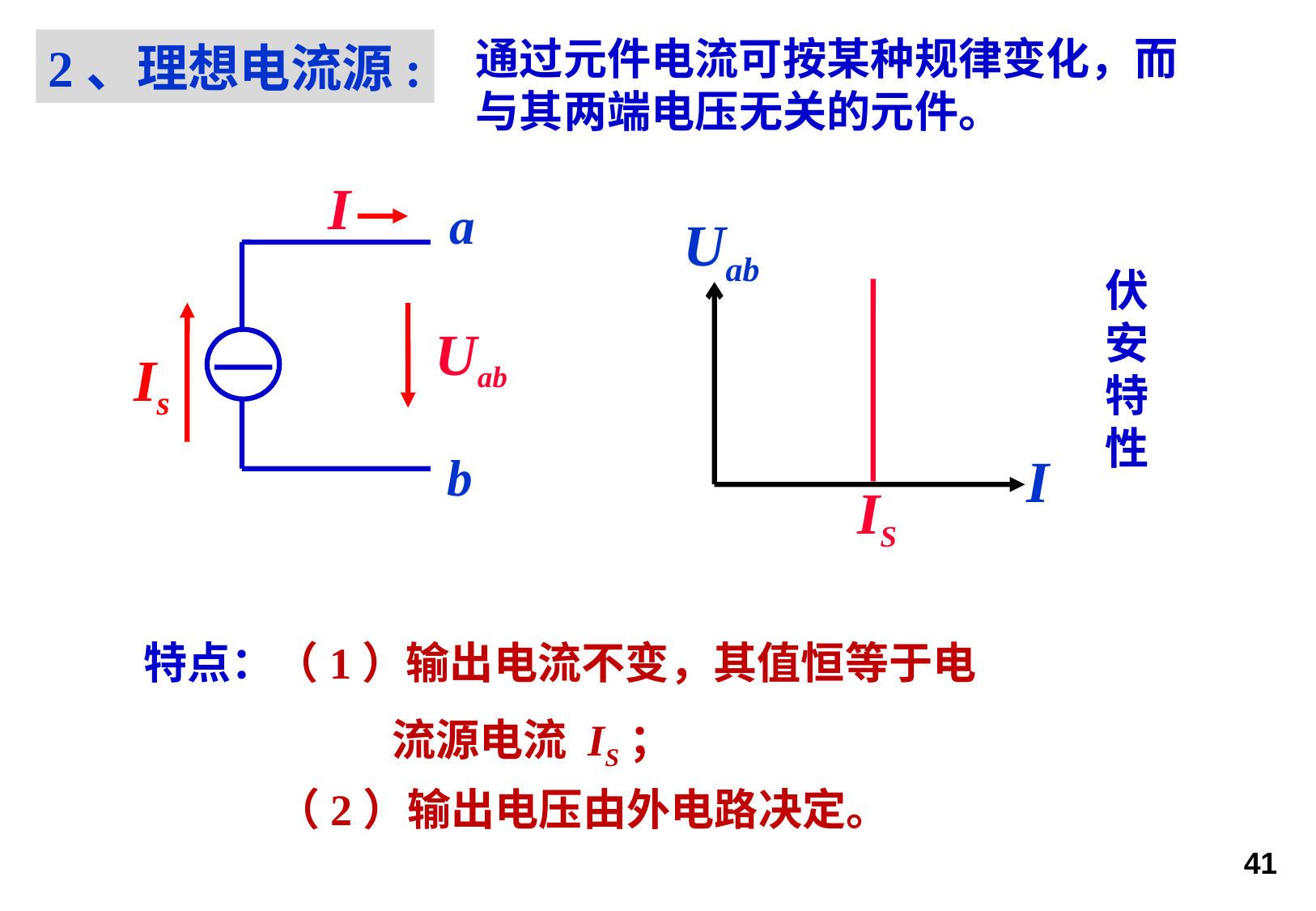

通过元件电流可按某种规律变化，而与其两端电压无关的元件。
2、理想电流源:
I
a

Uab

Is

b

Uab

I

伏
安
特
性

IS
特点：（1）输出电流不变，其值恒等于电
                        流源电流 IS；
（2）输出电压由外电路决定。